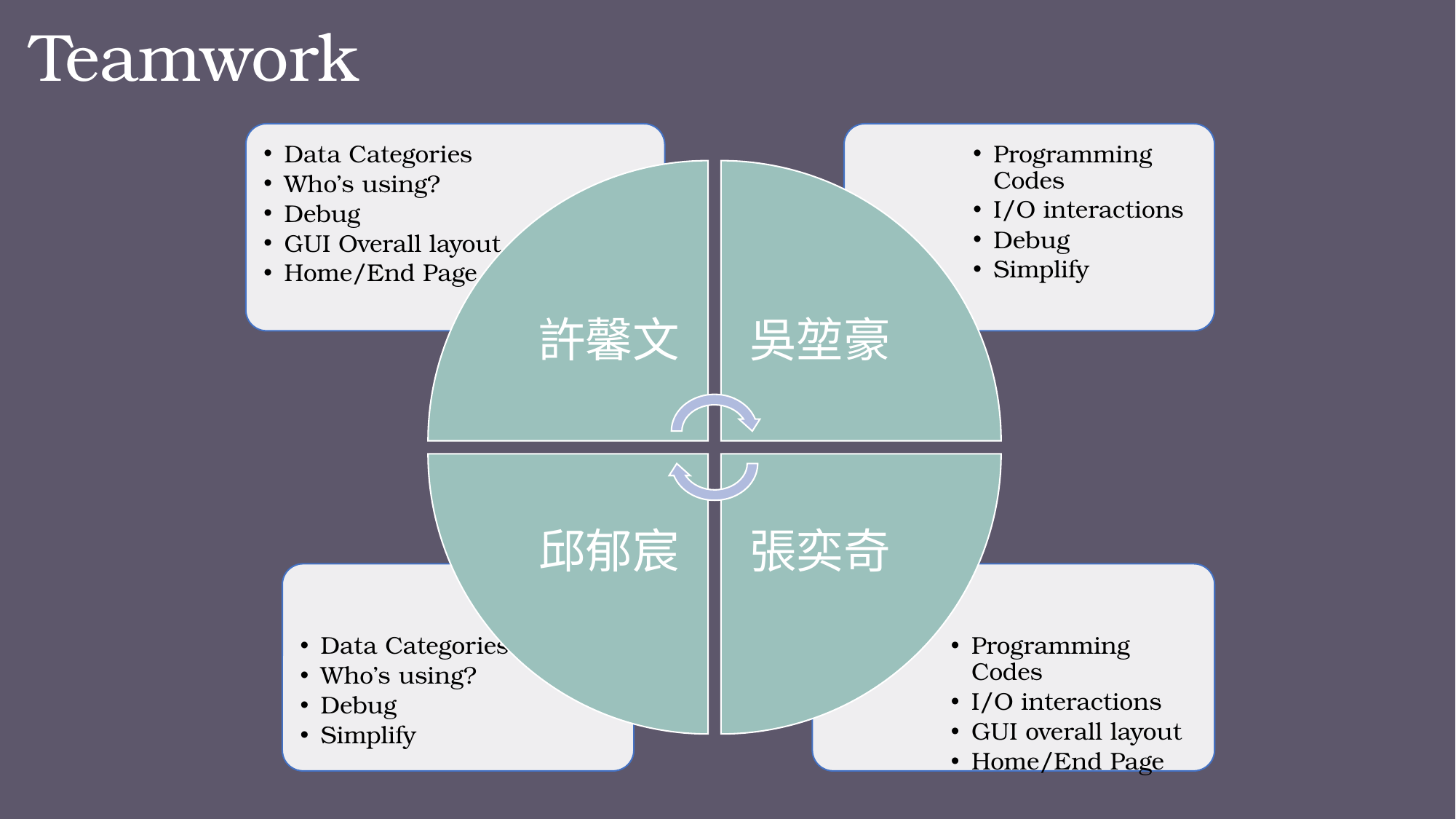

# Teamwork
Programming Codes
I/O interactions
GUI overall layout
Home/End Page
Data Categories
Who’s using?
Debug
Simplify

Programming Codes
I/O interactions
Debug
Simplify
Data Categories
Who’s using?
Debug
GUI Overall layout
Home/End Page
許馨文
吳堃豪
張奕奇
邱郁宸